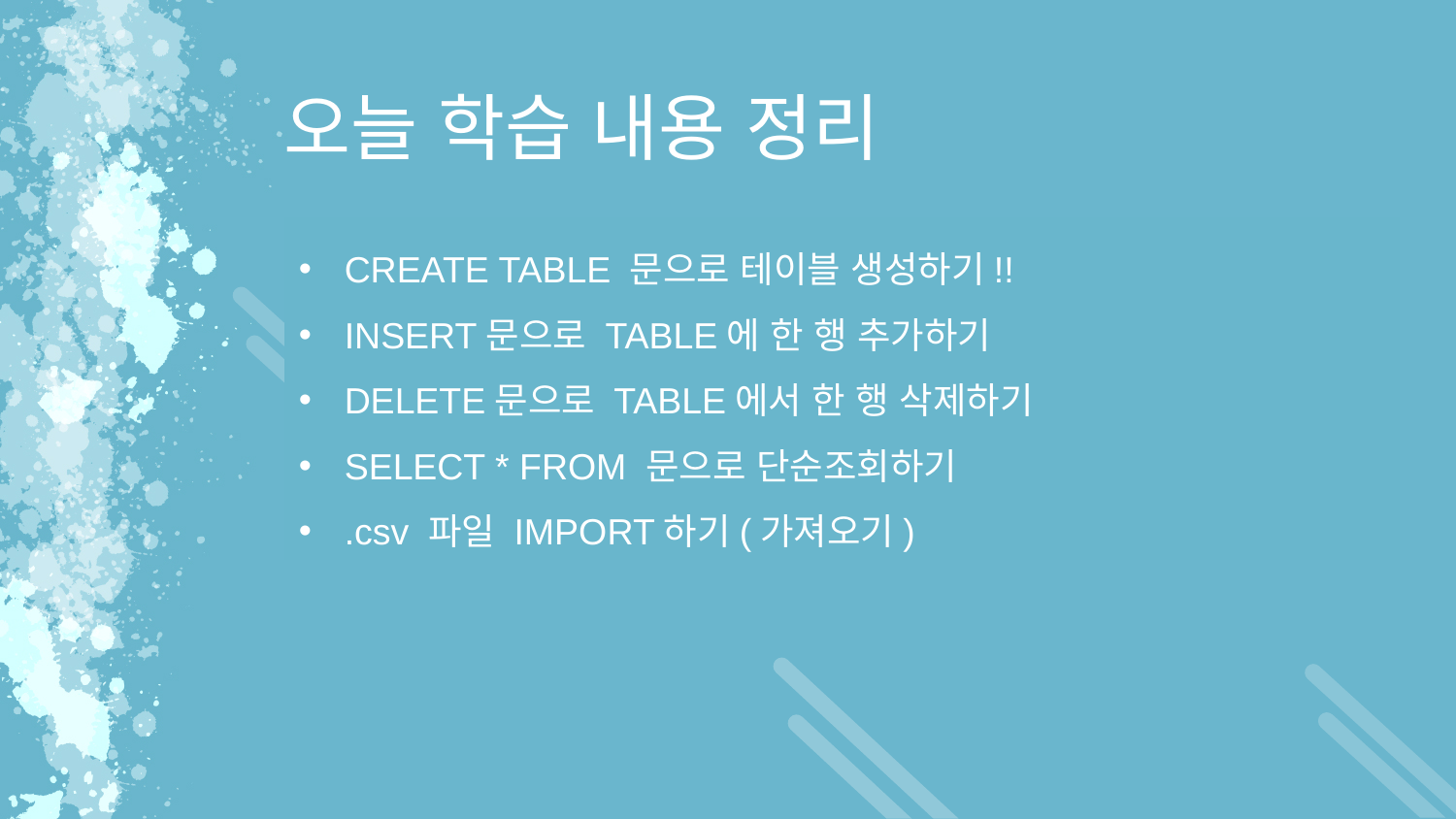

오늘 학습 내용 정리
CREATE TABLE 문으로 테이블 생성하기!!
INSERT문으로 TABLE에 한 행 추가하기
DELETE문으로 TABLE에서 한 행 삭제하기
SELECT * FROM 문으로 단순조회하기
.csv 파일 IMPORT하기(가져오기)